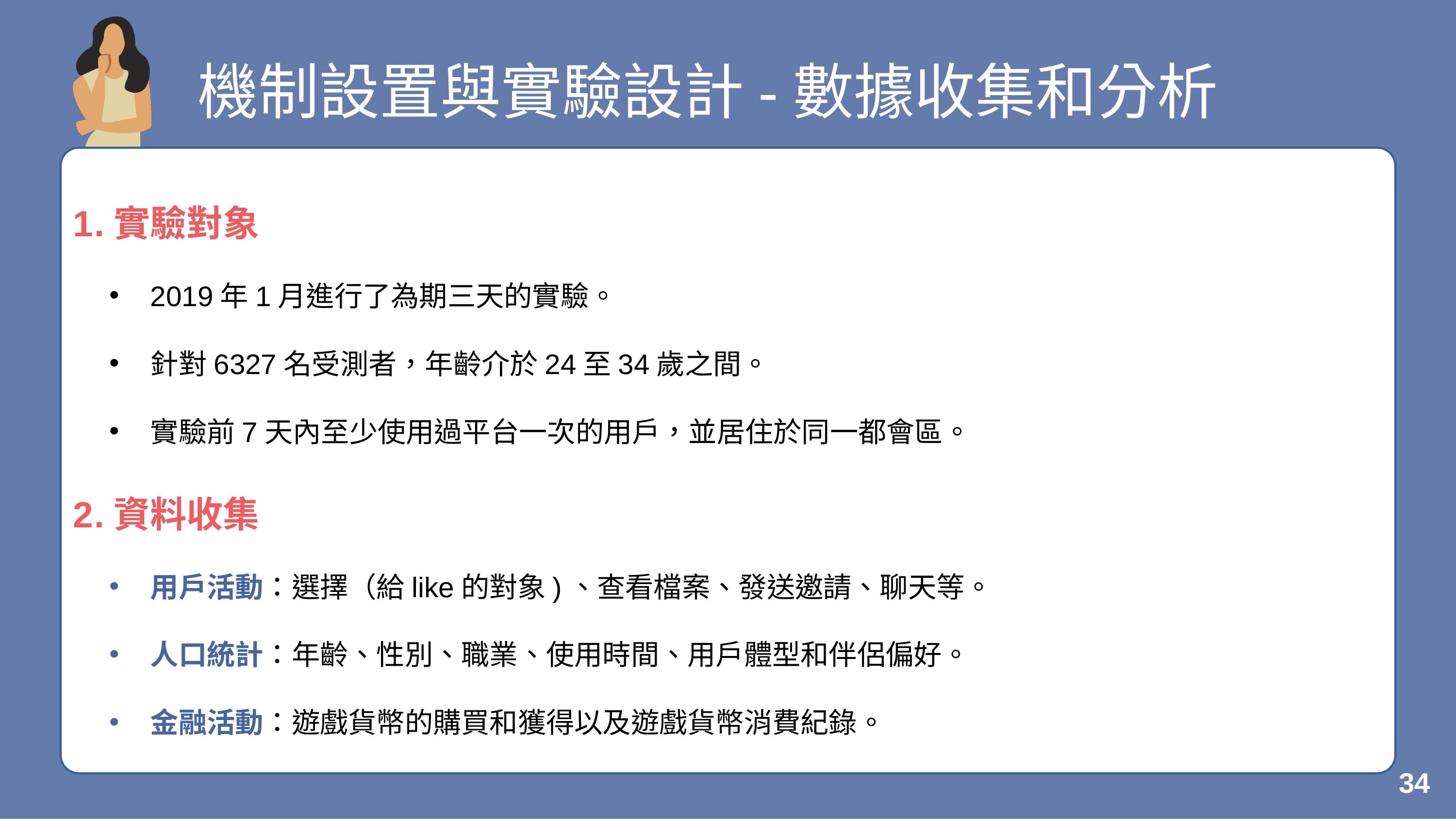

機制設置與實驗設計-數據收集和分析
實驗對象
2019年1月進行了為期三天的實驗。
針對6327名受測者，年齡介於24至34歲之間。
實驗前7天內至少使用過平台一次的用戶，並居住於同一都會區。
資料收集
用戶活動：選擇（給like的對象)、查看檔案、發送邀請、聊天等。
人口統計：年齡、性別、職業、使用時間、用戶體型和伴侶偏好。
金融活動：遊戲貨幣的購買和獲得以及遊戲貨幣消費紀錄。
34